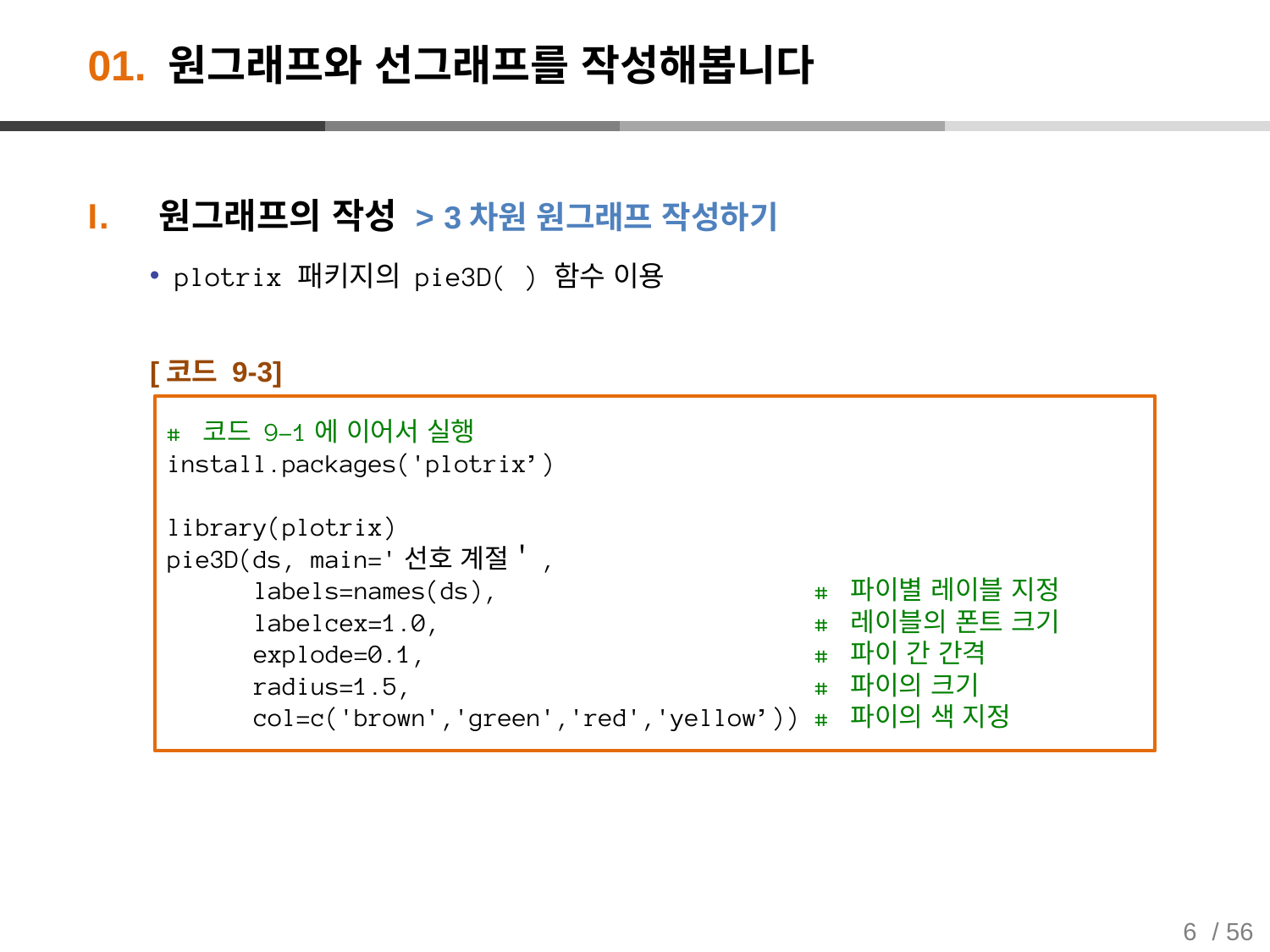

# 01. 원그래프와 선그래프를 작성해봅니다
원그래프의 작성 > 3차원 원그래프 작성하기
plotrix 패키지의 pie3D( ) 함수 이용

[코드 9-3]

# 코드 9-1에 이어서 실행
install.packages('plotrix’)

library(plotrix)
pie3D(ds, main='선호 계절＇,
      labels=names(ds),                      # 파이별 레이블 지정
      labelcex=1.0,                          # 레이블의 폰트 크기
      explode=0.1,                           # 파이 간 간격
      radius=1.5,                            # 파이의 크기
      col=c('brown','green','red','yellow’)) # 파이의 색 지정